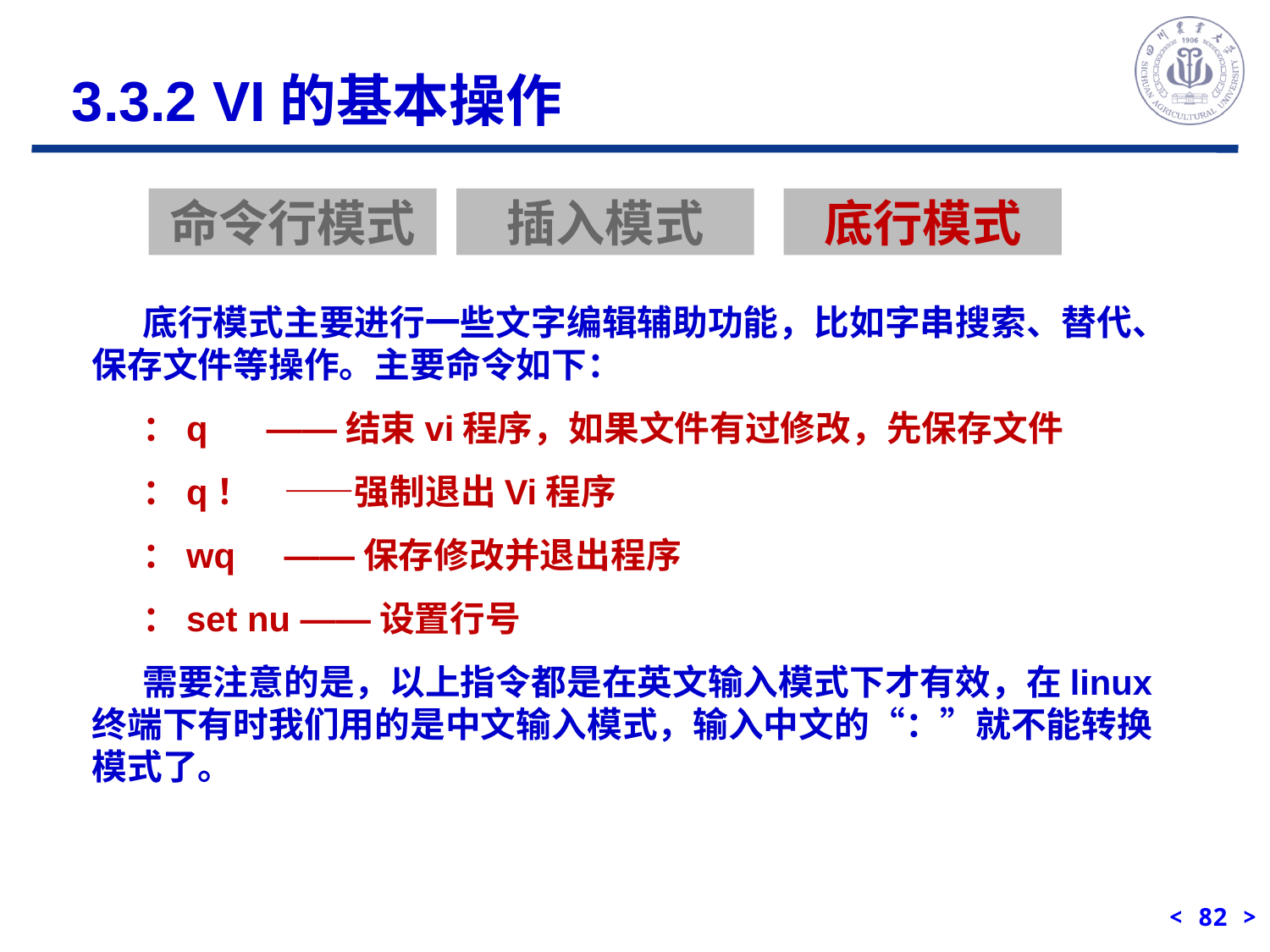

3.3.2 VI的基本操作
命令行模式
插入模式
底行模式
底行模式主要进行一些文字编辑辅助功能，比如字串搜索、替代、保存文件等操作。主要命令如下：
：q      ——结束vi程序，如果文件有过修改，先保存文件
：q！    ——强制退出Vi程序
：wq     ——保存修改并退出程序
：set nu ——设置行号
需要注意的是，以上指令都是在英文输入模式下才有效，在linux 终端下有时我们用的是中文输入模式，输入中文的“：”就不能转换模式了。